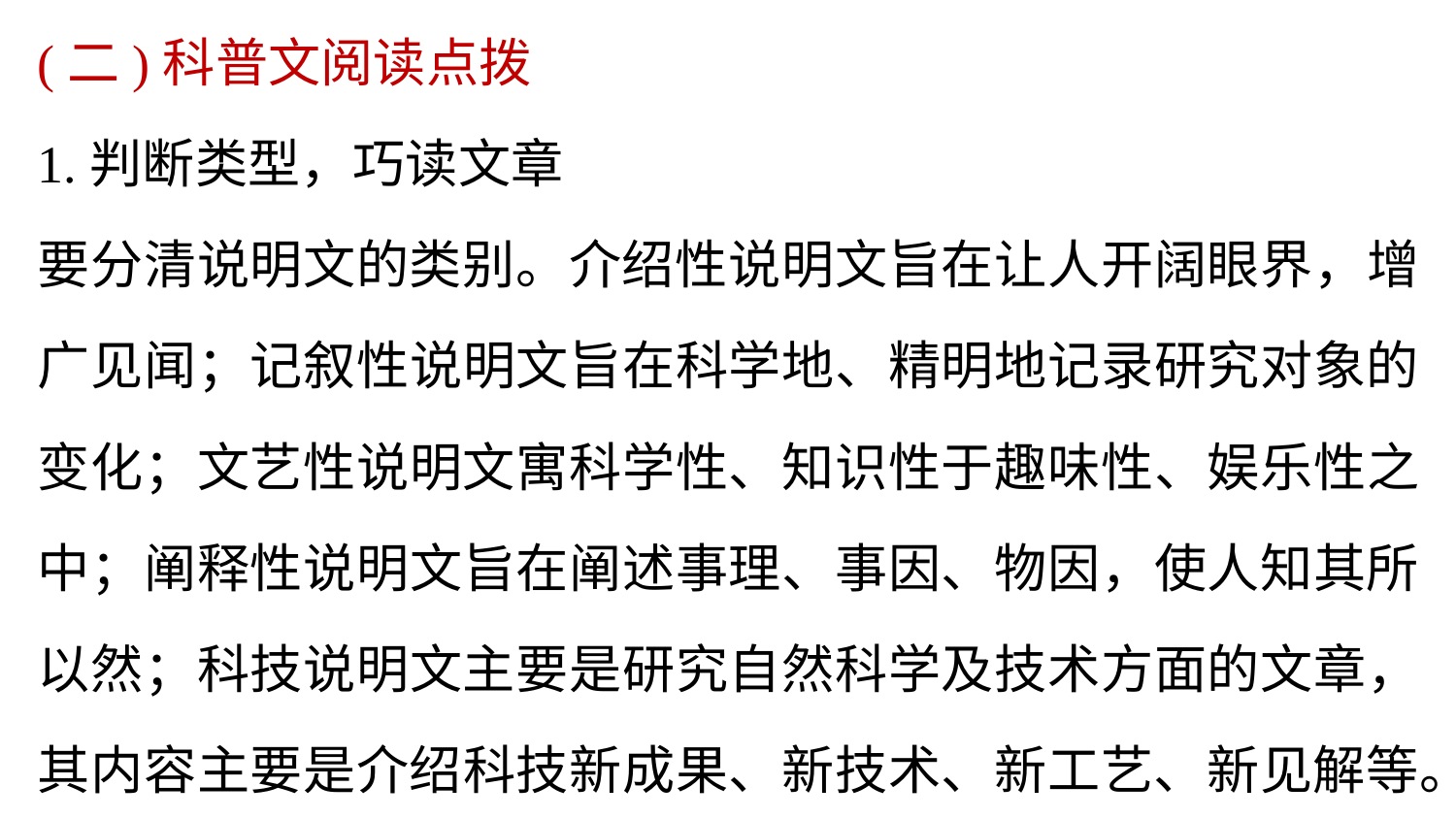

(二)科普文阅读点拨
1.判断类型，巧读文章
要分清说明文的类别。介绍性说明文旨在让人开阔眼界，增广见闻；记叙性说明文旨在科学地、精明地记录研究对象的变化；文艺性说明文寓科学性、知识性于趣味性、娱乐性之中；阐释性说明文旨在阐述事理、事因、物因，使人知其所以然；科技说明文主要是研究自然科学及技术方面的文章，其内容主要是介绍科技新成果、新技术、新工艺、新见解等。